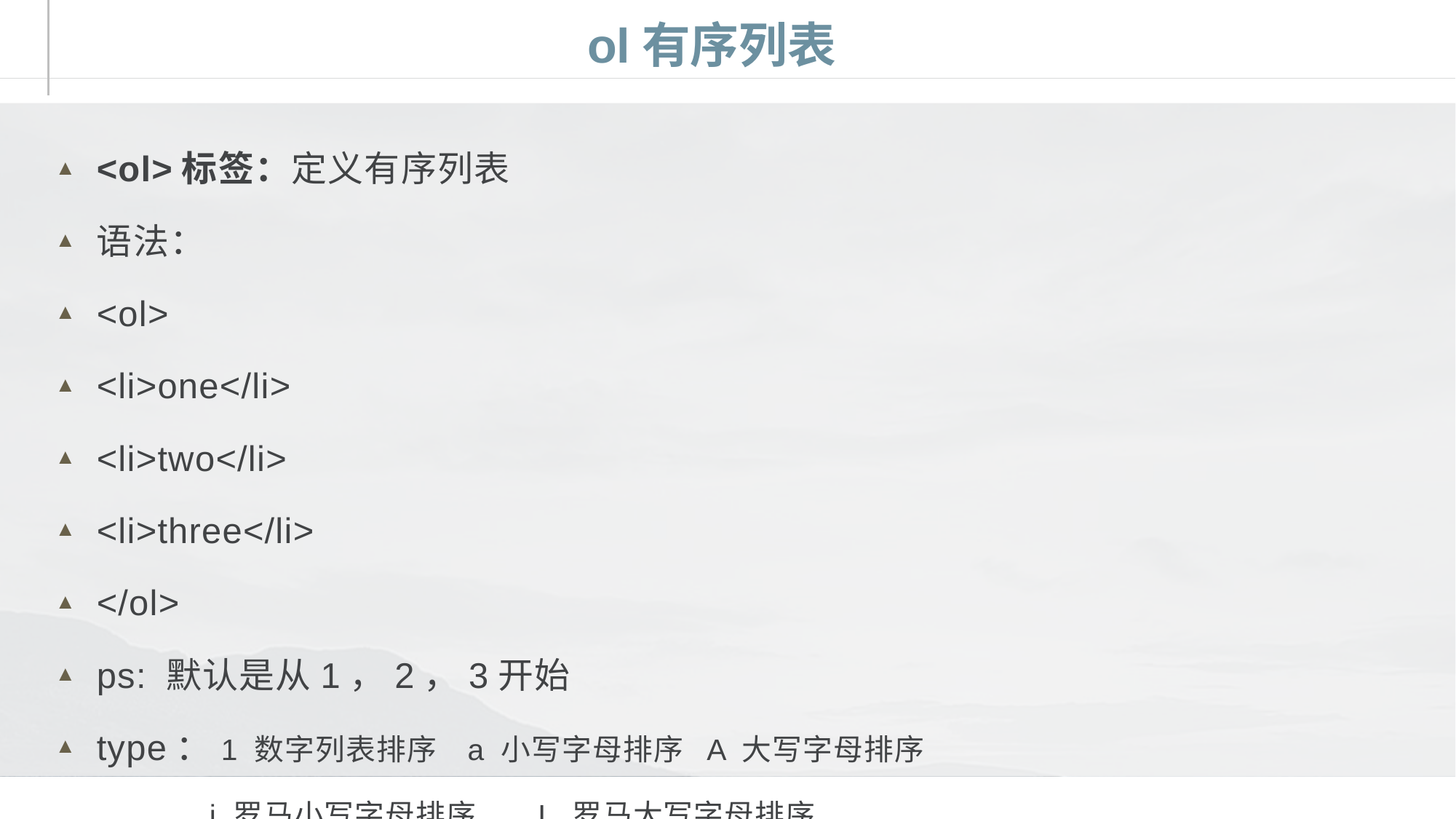

# ol有序列表

<ol>标签：定义有序列表
语法：
<ol>
	<li>one</li>
	<li>two</li>
	<li>three</li>
</ol>
ps: 默认是从1，2，3开始
type：1 数字列表排序   a 小写字母排序  A 大写字母排序
                 i 罗马小写字母排序       I  罗马大写字母排序